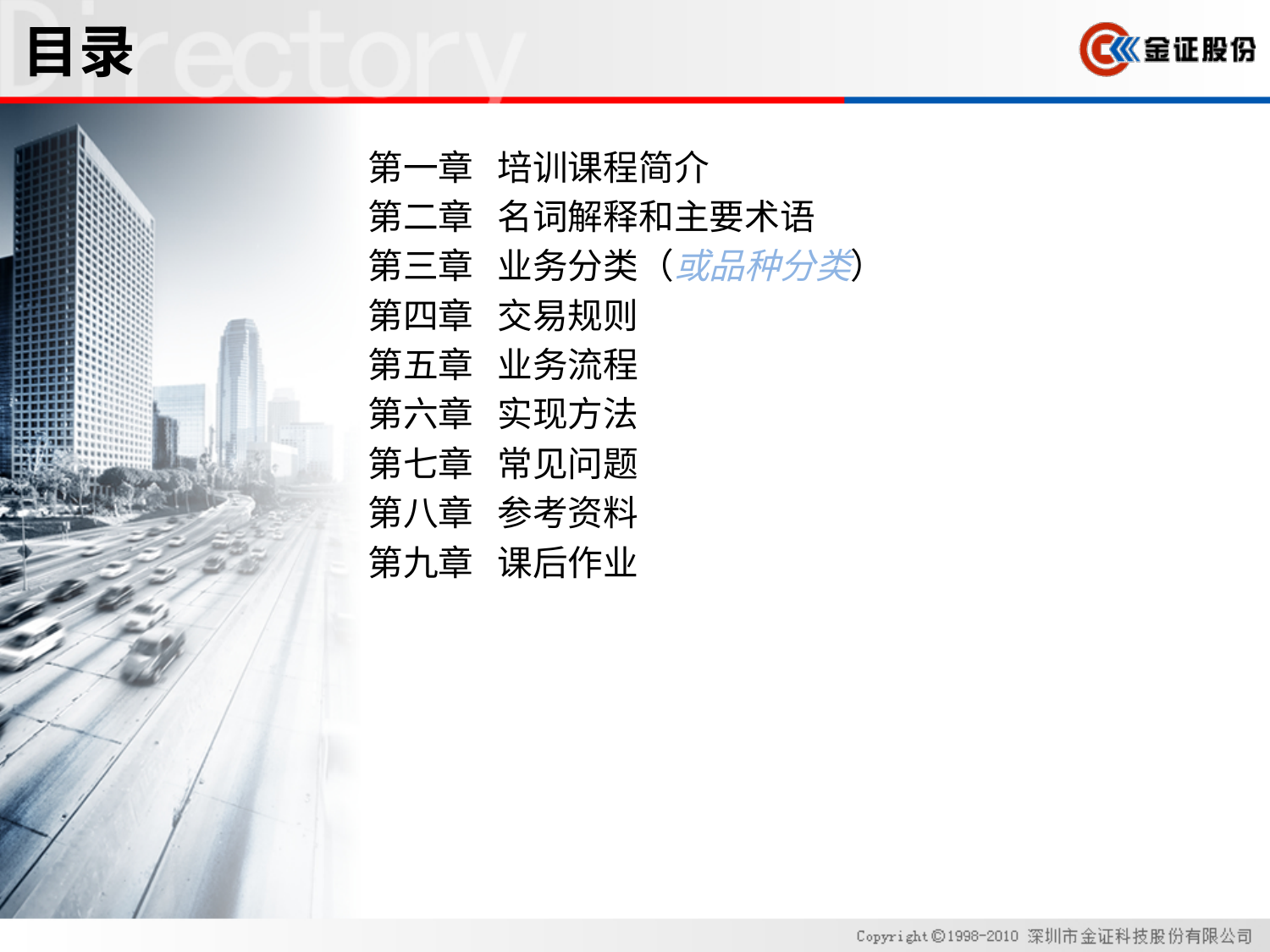

# 目录
第一章   培训课程简介
第二章   名词解释和主要术语
第三章   业务分类（或品种分类）
第四章   交易规则
第五章   业务流程
第六章   实现方法
第七章   常见问题
第八章   参考资料
第九章   课后作业